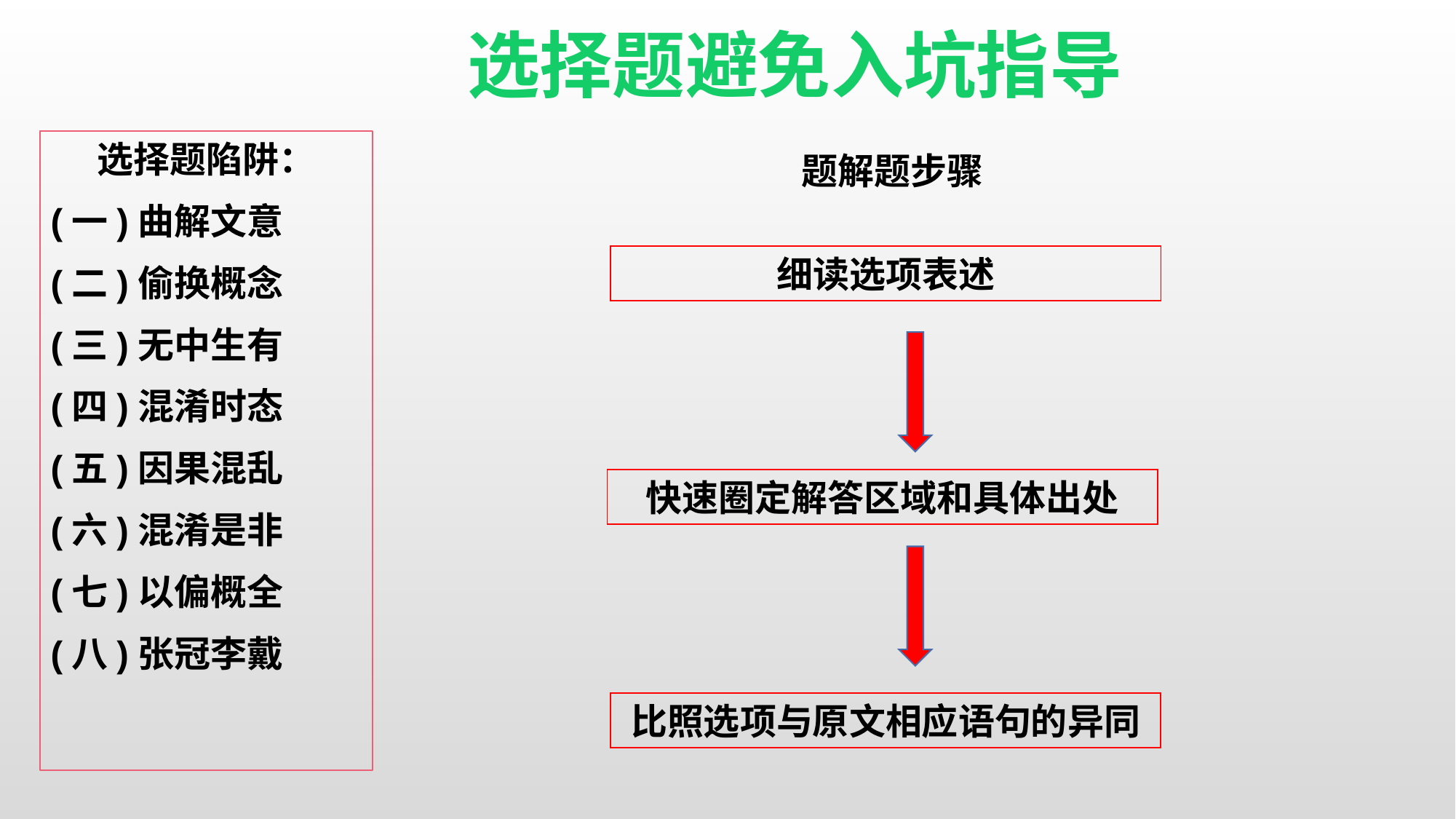

选择题避免入坑指导
选择题陷阱：
(一)曲解文意
(二)偷换概念
(三)无中生有
(四)混淆时态
(五)因果混乱
(六)混淆是非
(七)以偏概全
(八)张冠李戴
题解题步骤
细读选项表述

快速圈定解答区域和具体出处

比照选项与原文相应语句的异同